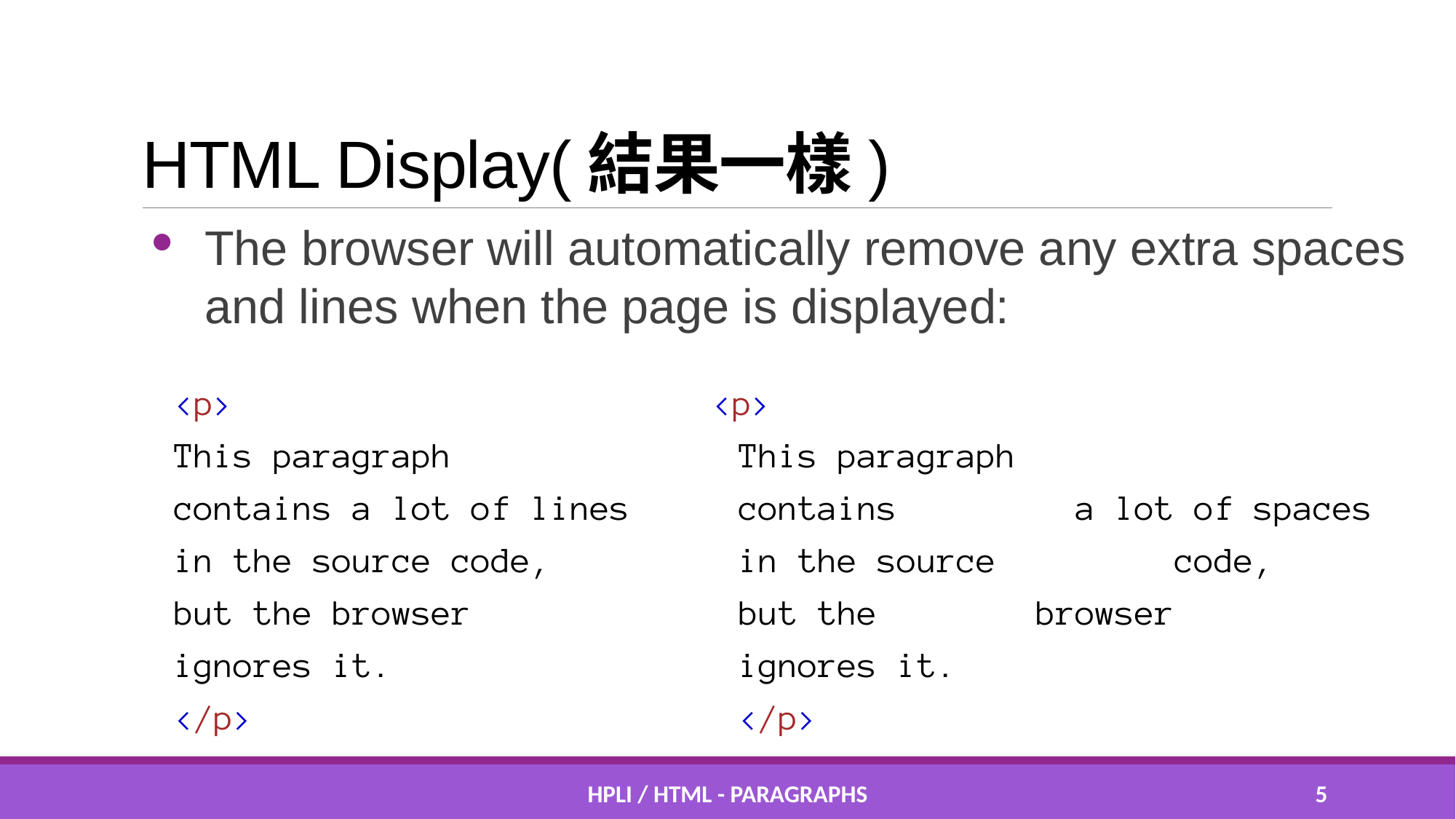

# HTML Display(結果一樣)
The browser will automatically remove any extra spaces and lines when the page is displayed:
    <p>
    This paragraph
    contains a lot of lines
    in the source code,
    but the browser
    ignores it.
    </p>
    <p>
    This paragraph
    contains         a lot of spaces
    in the source         code,
    but the        browser
    ignores it.
    </p>
HPLI / HTML - Paragraphs
5